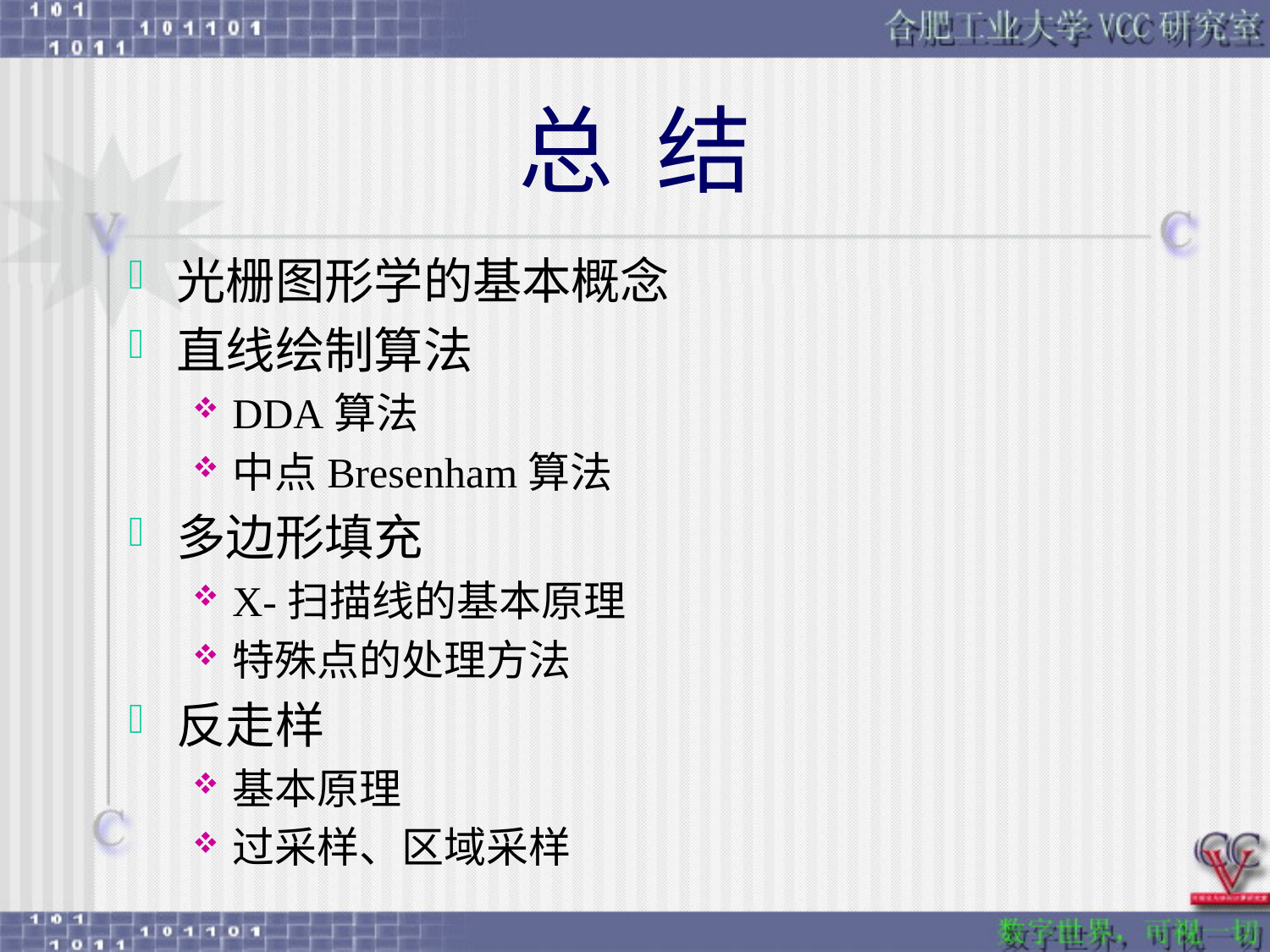

# 总  结
光栅图形学的基本概念
直线绘制算法
DDA算法
中点Bresenham算法
多边形填充
X-扫描线的基本原理
特殊点的处理方法
反走样
基本原理
过采样、区域采样